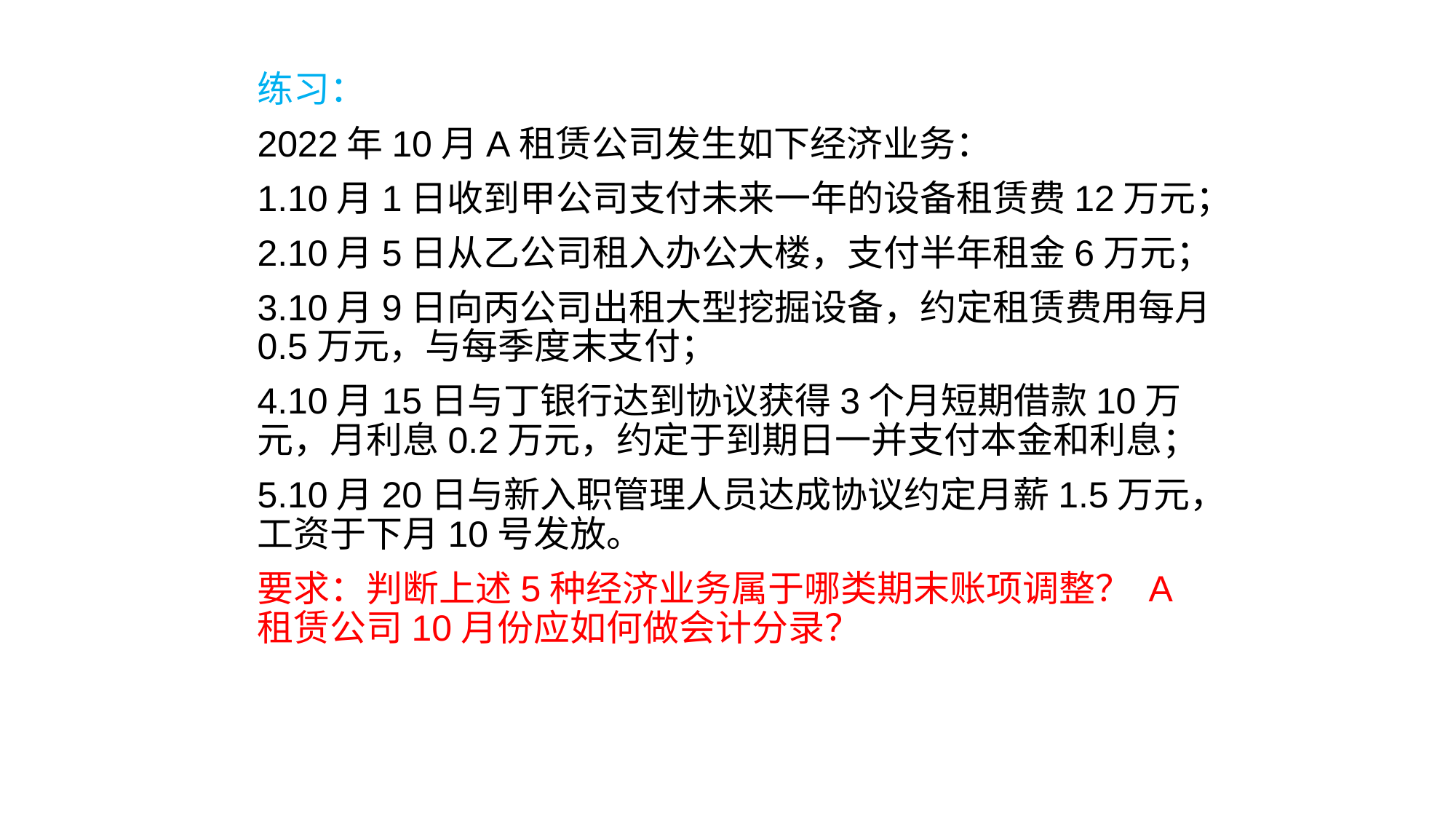

练习：
2022年10月A租赁公司发生如下经济业务：
1.10月1日收到甲公司支付未来一年的设备租赁费12万元；
2.10月5日从乙公司租入办公大楼，支付半年租金6万元；
3.10月9日向丙公司出租大型挖掘设备，约定租赁费用每月0.5万元，与每季度末支付；
4.10月15日与丁银行达到协议获得3个月短期借款10万元，月利息0.2万元，约定于到期日一并支付本金和利息；
5.10月20日与新入职管理人员达成协议约定月薪1.5万元，工资于下月10号发放。
要求：判断上述5种经济业务属于哪类期末账项调整？ A租赁公司10月份应如何做会计分录？